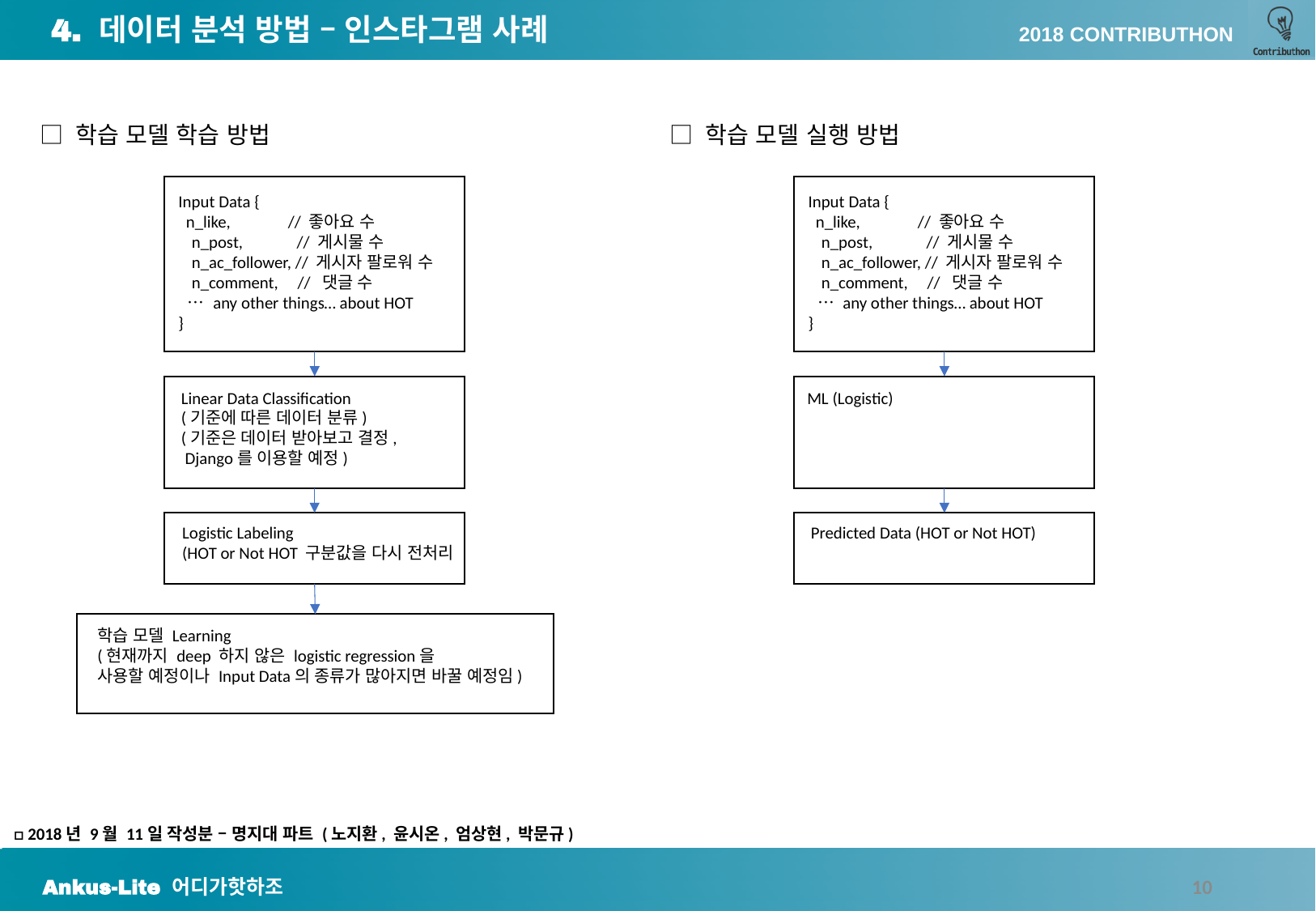

4. 데이터 분석 방법 – 인스타그램 사례
□ 학습 모델 학습 방법
□ 학습 모델 실행 방법

Input Data {
  n_like,               // 좋아요 수
  n_post,              // 게시물 수
  n_ac_follower, // 게시자 팔로워 수
  n_comment,     //  댓글 수
  … any other things… about HOT
}

Input Data {
  n_like,               // 좋아요 수
  n_post,              // 게시물 수
  n_ac_follower, // 게시자 팔로워 수
  n_comment,     //  댓글 수
  … any other things… about HOT
}

Linear Data Classification
(기준에 따른 데이터 분류)
(기준은 데이터 받아보고 결정,
 Django를 이용할 예정)

ML (Logistic)

Logistic Labeling
(HOT or Not HOT 구분값을 다시 전처리

Predicted Data (HOT or Not HOT)

학습 모델 Learning
(현재까지 deep 하지 않은 logistic regression을
사용할 예정이나 Input Data의 종류가 많아지면 바꿀 예정임)
□ 2018년 9월 11일 작성분 – 명지대 파트 (노지환, 윤시온, 엄상현, 박문규)
10